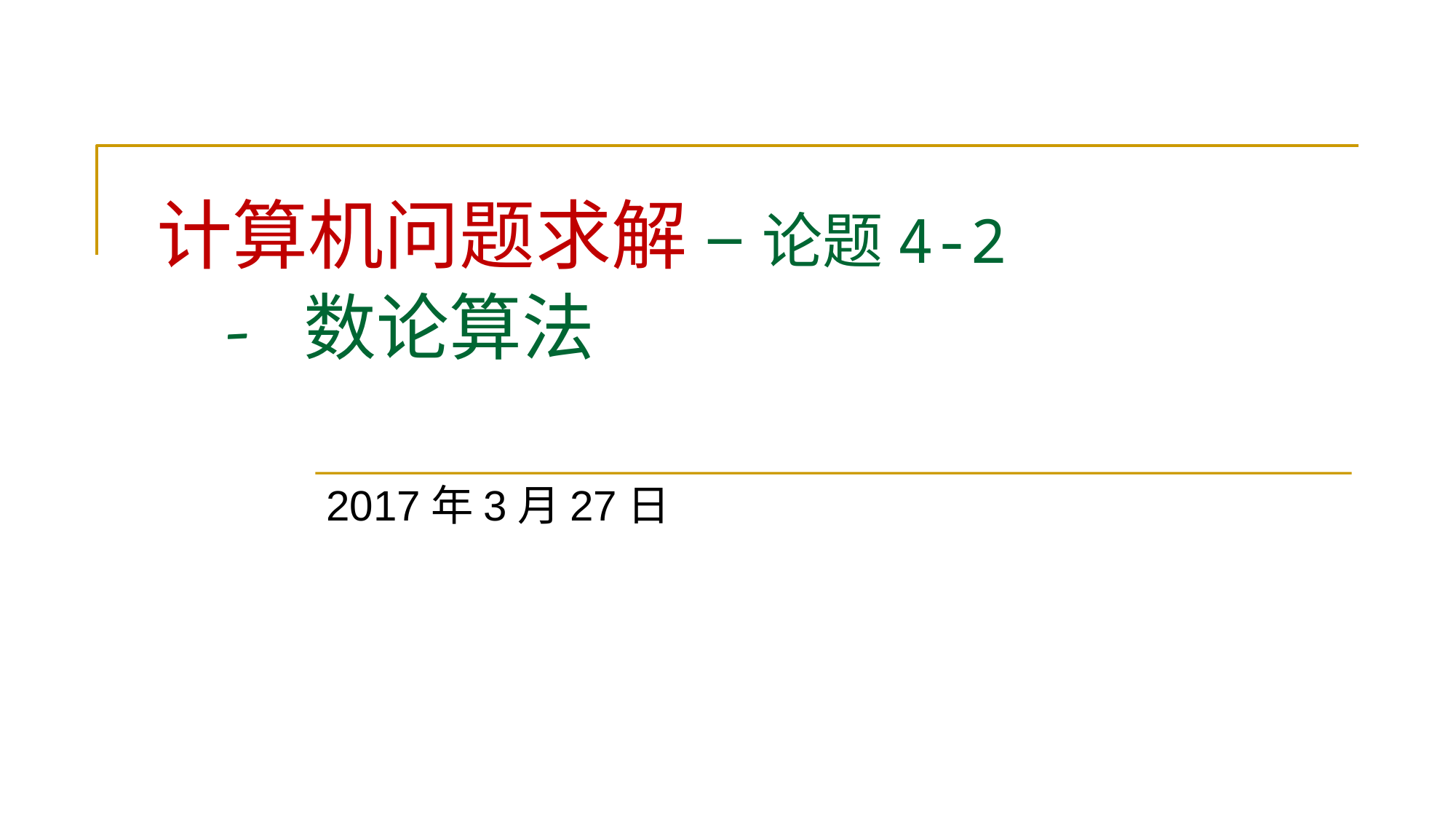

# 计算机问题求解 – 论题4-2 -  数论算法
2017年3月27日